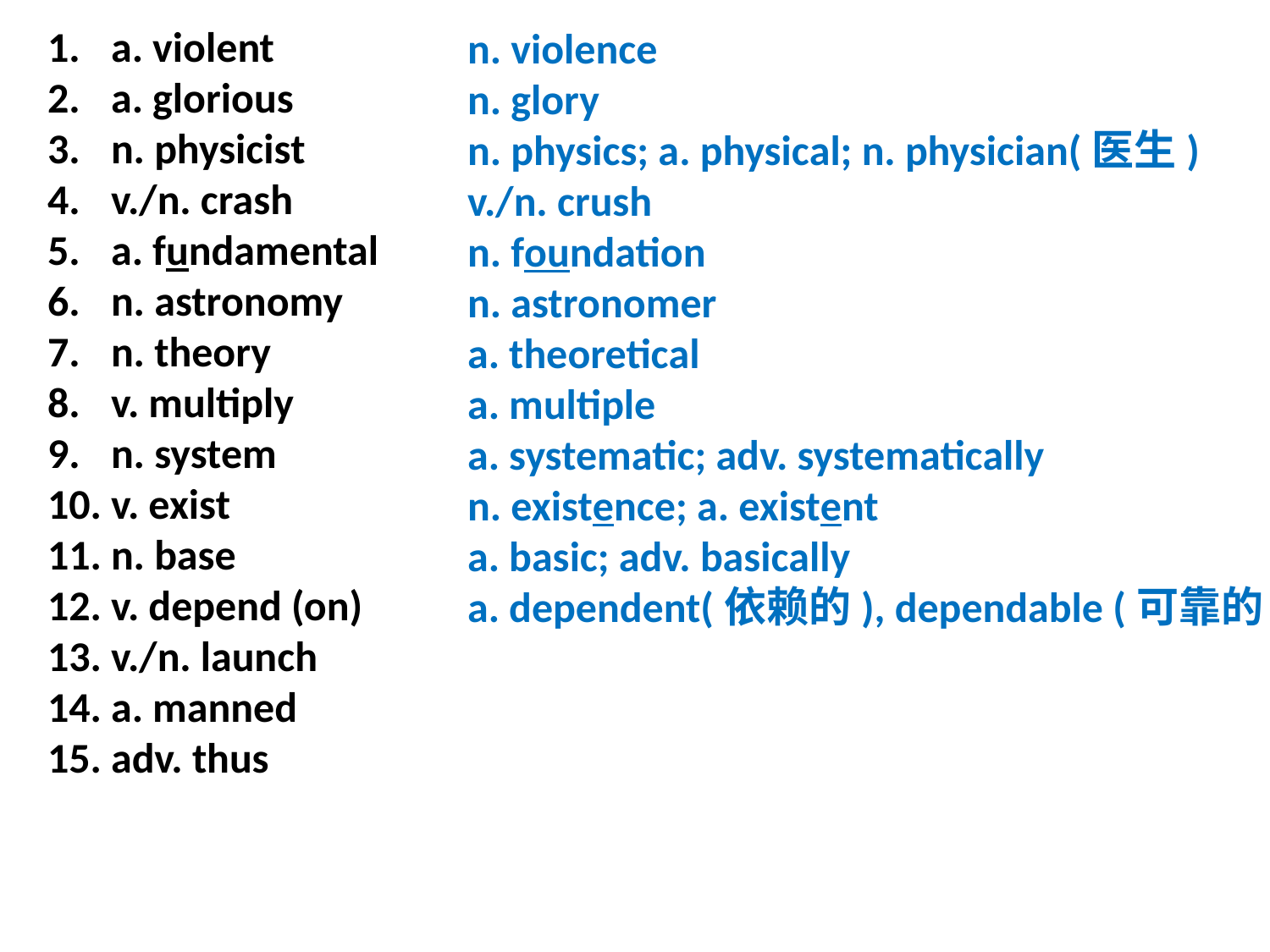

n. violence
n. glory
n. physics; a. physical; n. physician(医生)
v./n. crush
n. foundation
n. astronomer
a. theoretical
a. multiple
a. systematic; adv. systematically
n. existence; a. existent
a. basic; adv. basically
a. dependent(依赖的), dependable (可靠的)
a. violent
a. glorious
n. physicist
v./n. crash
a. fundamental
n. astronomy
n. theory
v. multiply
n. system
v. exist
n. base
v. depend (on)
v./n. launch
a. manned
adv. thus